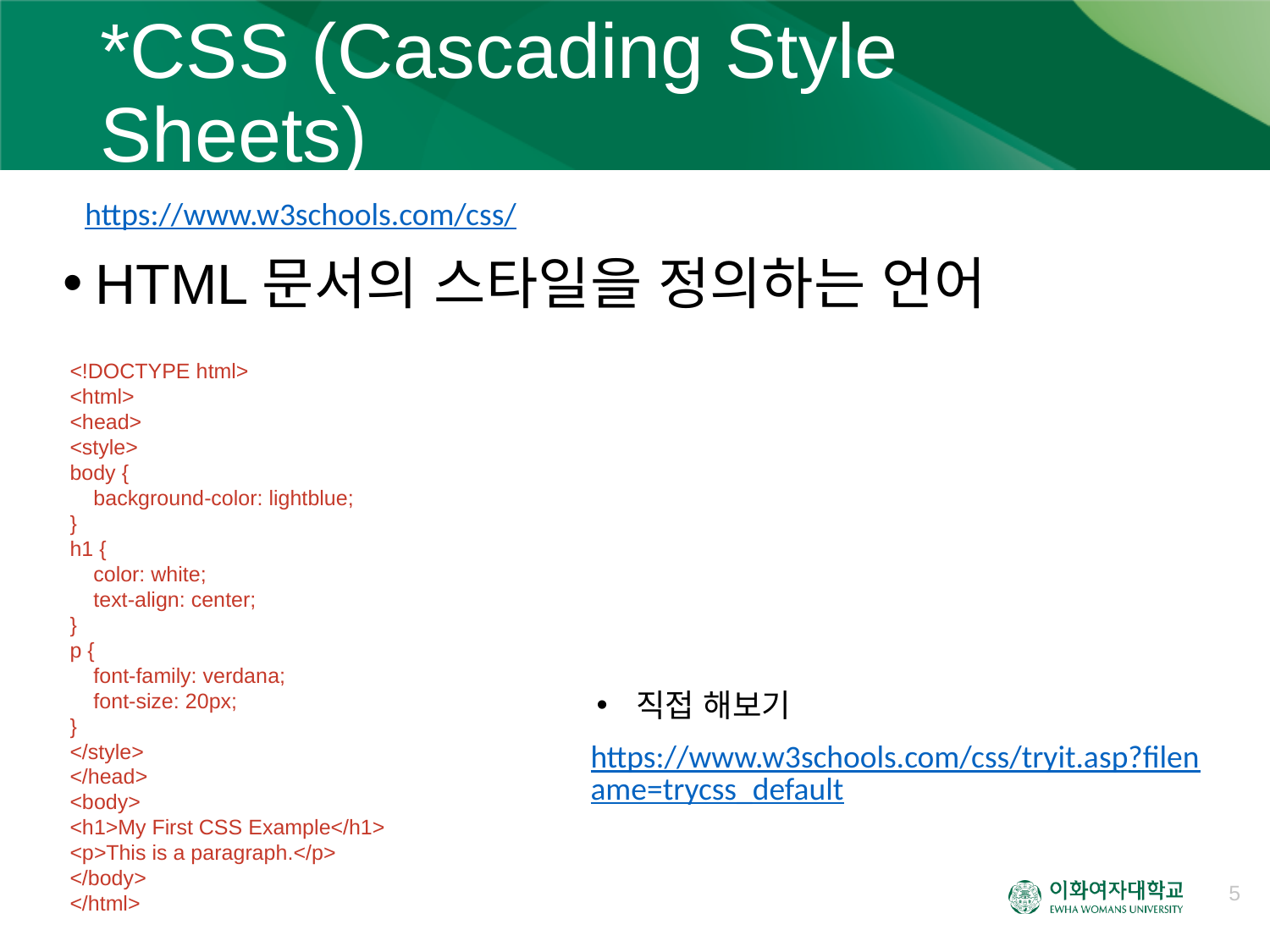

# *CSS (Cascading Style Sheets)
https://www.w3schools.com/css/
HTML문서의 스타일을 정의하는 언어
<!DOCTYPE html>
<html>
<head>
<style>
body {
    background-color: lightblue;
}
h1 {
    color: white;
    text-align: center;
}
p {
    font-family: verdana;
    font-size: 20px;
}
</style>
</head>
<body>
<h1>My First CSS Example</h1>
<p>This is a paragraph.</p>
</body>
</html>
직접 해보기
https://www.w3schools.com/css/tryit.asp?filename=trycss_default
5